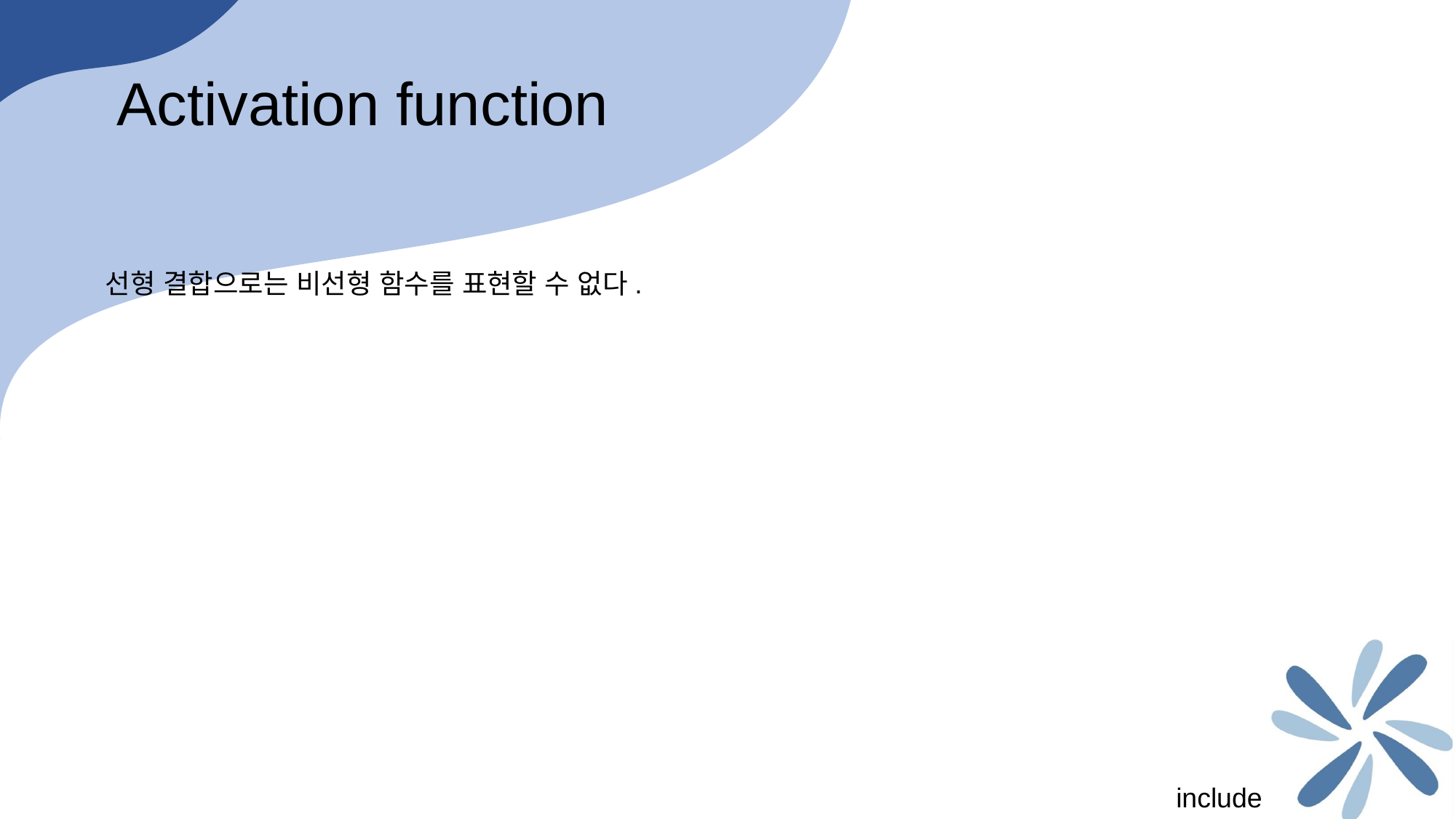

Activation function
선형 결합으로는 비선형 함수를 표현할 수 없다.